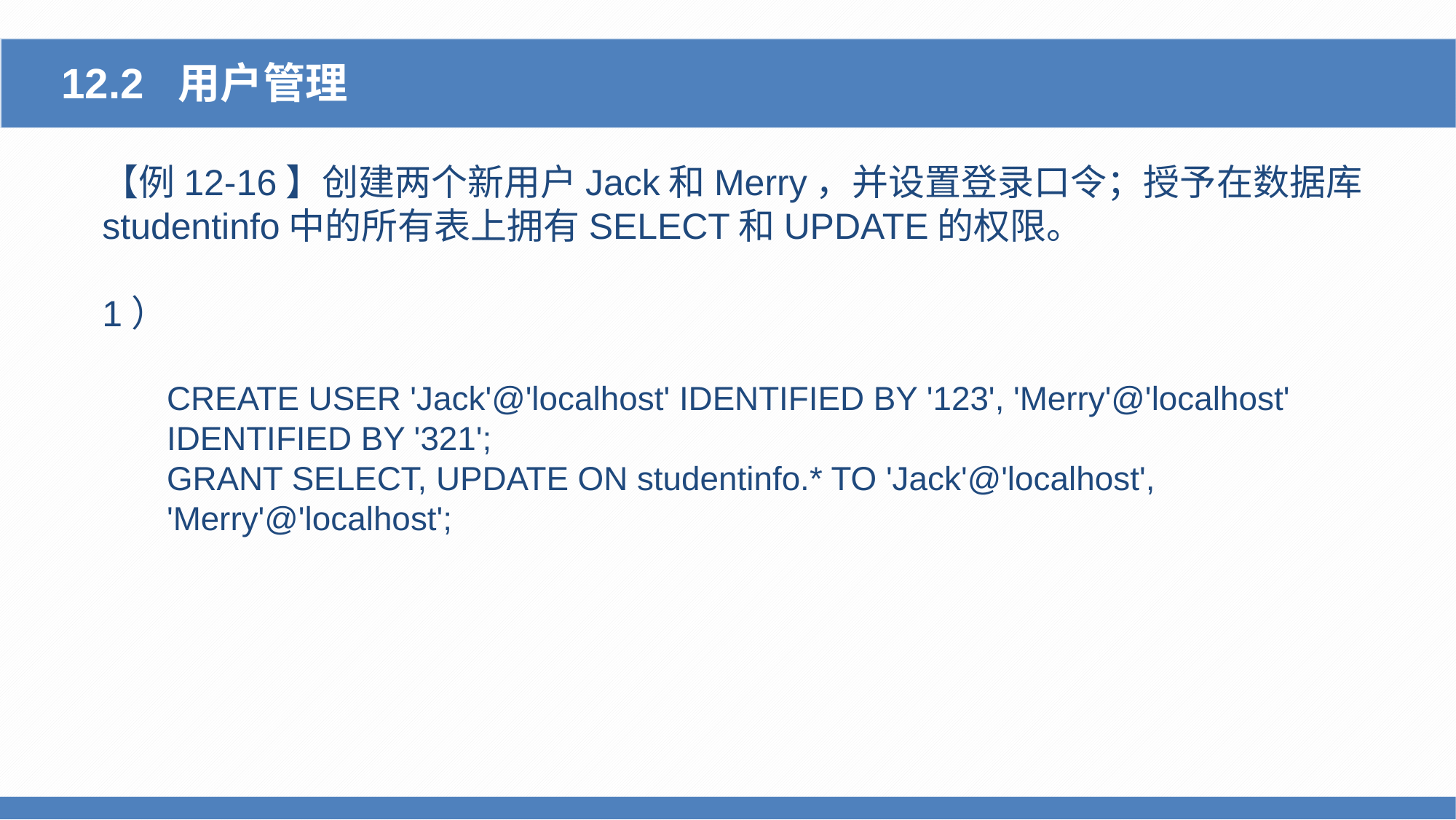

12.2  用户管理
【例12-16】创建两个新用户Jack和Merry，并设置登录口令；授予在数据库studentinfo中的所有表上拥有SELECT和UPDATE的权限。

1）

CREATE USER 'Jack'@'localhost' IDENTIFIED BY '123', 'Merry'@'localhost' IDENTIFIED BY '321';
GRANT SELECT, UPDATE ON studentinfo.* TO 'Jack'@'localhost', 'Merry'@'localhost';